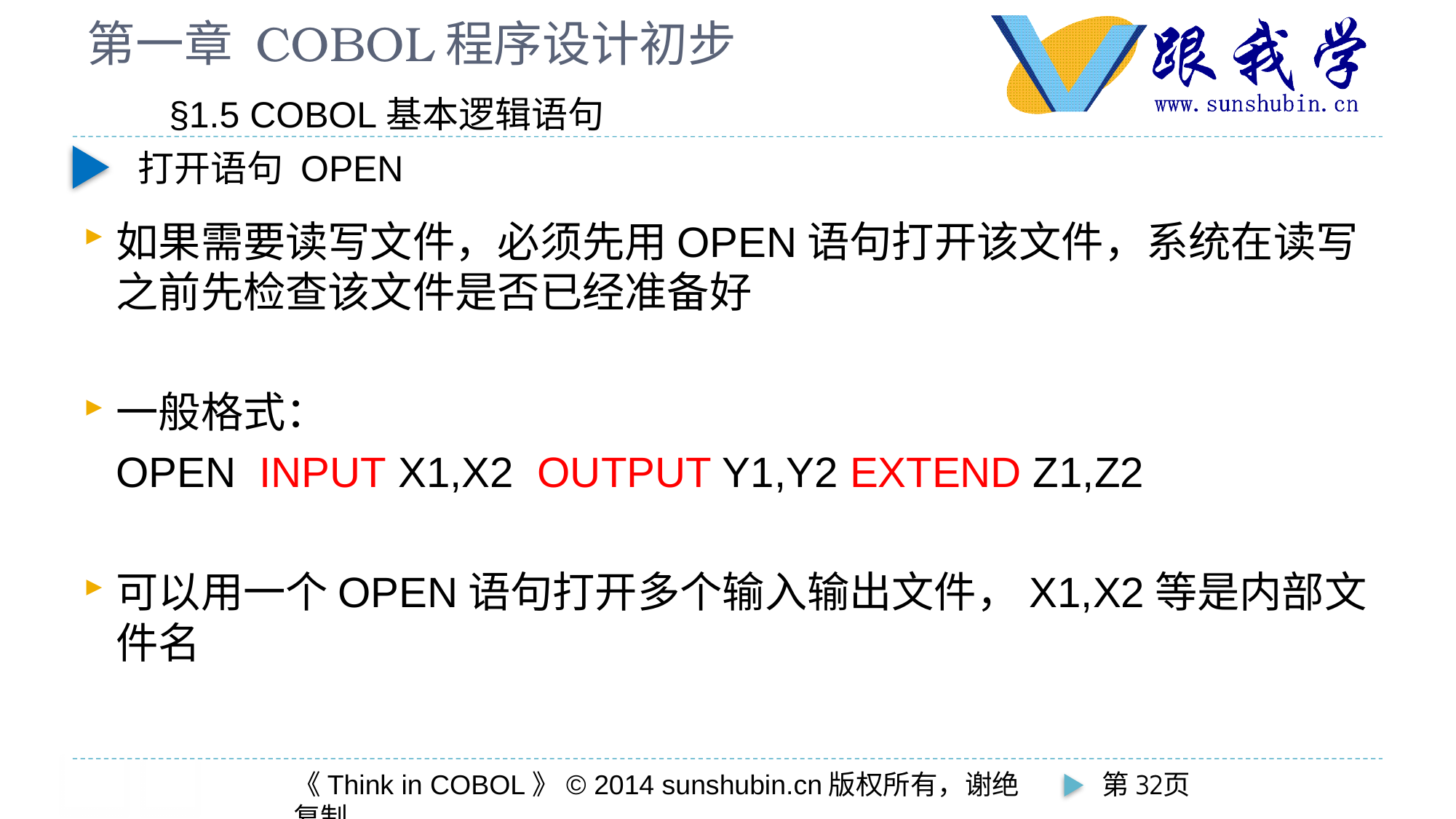

# 第一章 COBOL程序设计初步
§1.5 COBOL基本逻辑语句

打开语句 OPEN
如果需要读写文件，必须先用OPEN语句打开该文件，系统在读写之前先检查该文件是否已经准备好

一般格式：
	OPEN  INPUT X1,X2  OUTPUT Y1,Y2 EXTEND Z1,Z2

可以用一个OPEN语句打开多个输入输出文件，X1,X2等是内部文件名